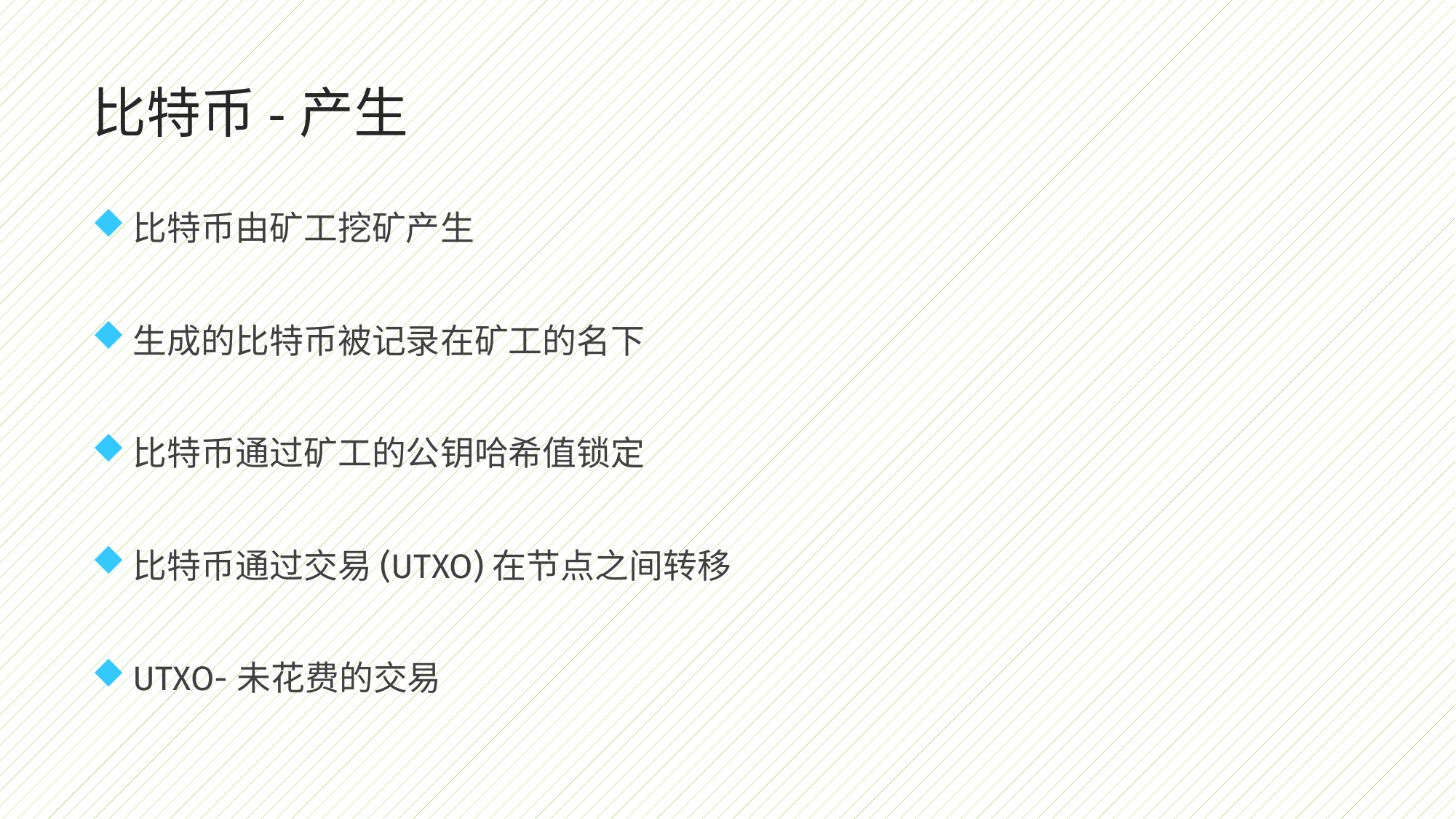

# 比特币-产生
比特币由矿工挖矿产生

生成的比特币被记录在矿工的名下

比特币通过矿工的公钥哈希值锁定

比特币通过交易(UTXO)在节点之间转移

UTXO-未花费的交易